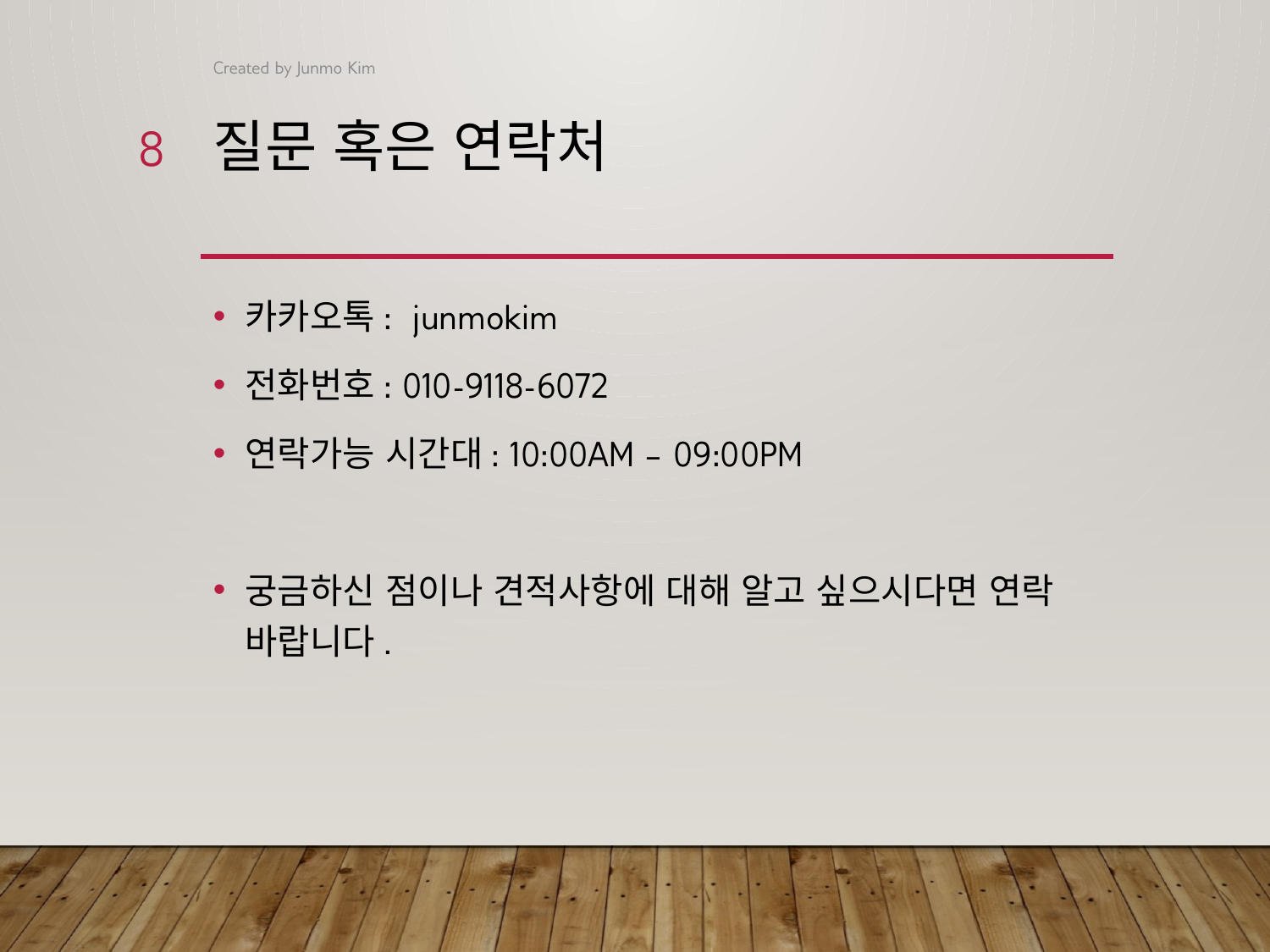

Created by Junmo Kim
8
# 질문 혹은 연락처
카카오톡:  junmokim
전화번호: 010-9118-6072
연락가능 시간대: 10:00AM – 09:00PM

궁금하신 점이나 견적사항에 대해 알고 싶으시다면 연락 바랍니다.